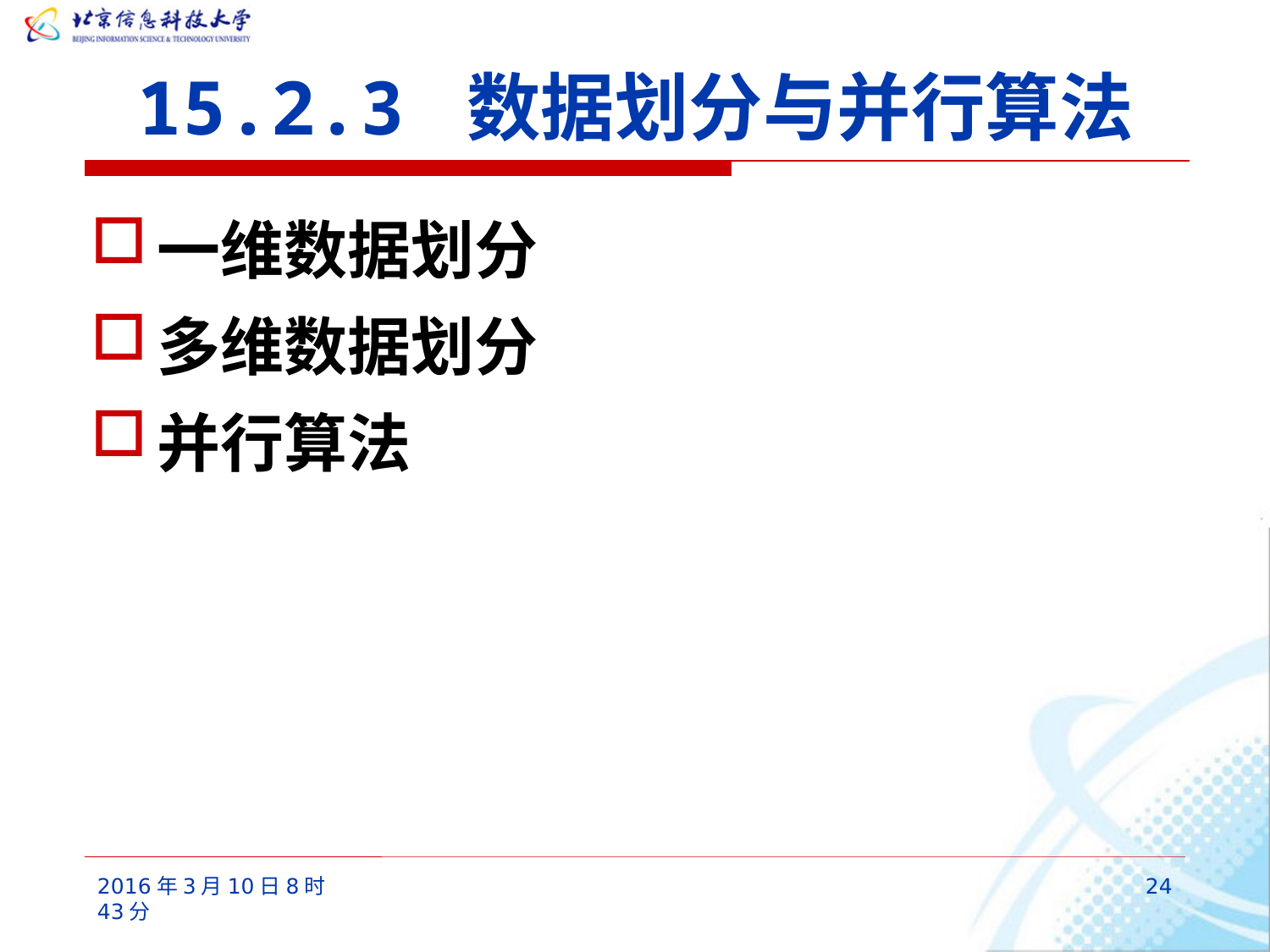

# 15.2.3 数据划分与并行算法
一维数据划分
多维数据划分
并行算法
2016年3月10日8时43分
24